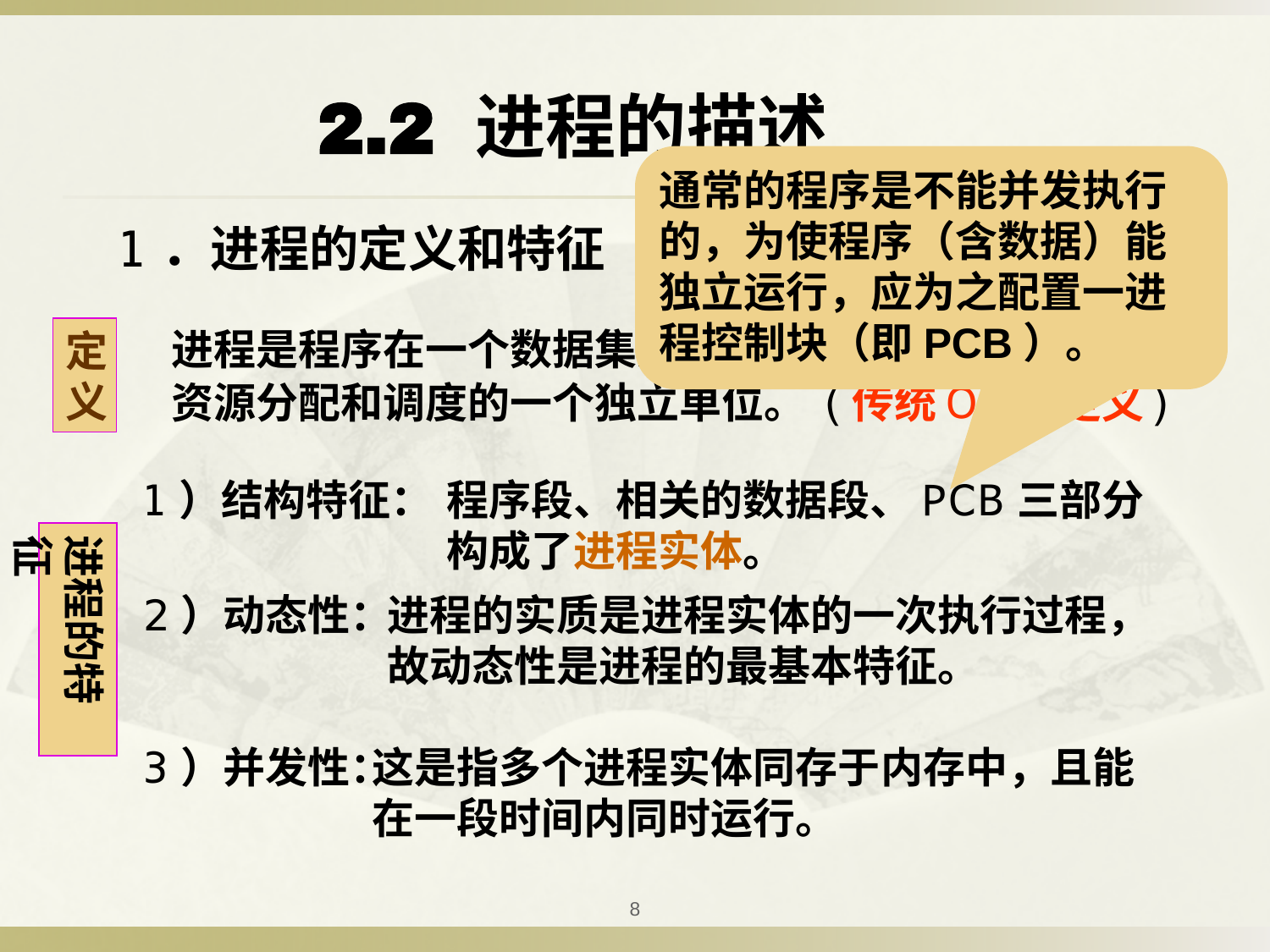

2.2 进程的描述
通常的程序是不能并发执行的，为使程序（含数据）能独立运行，应为之配置一进程控制块（即PCB）。
1．进程的定义和特征
进程是程序在一个数据集上的运行过程，是系统进行资源分配和调度的一个独立单位。 (传统OS的定义)
定义
1）结构特征：
程序段、相关的数据段、PCB三部分构成了进程实体。
进程的特征
2）动态性：
进程的实质是进程实体的一次执行过程，故动态性是进程的最基本特征。
3）并发性：
这是指多个进程实体同存于内存中，且能在一段时间内同时运行。
8